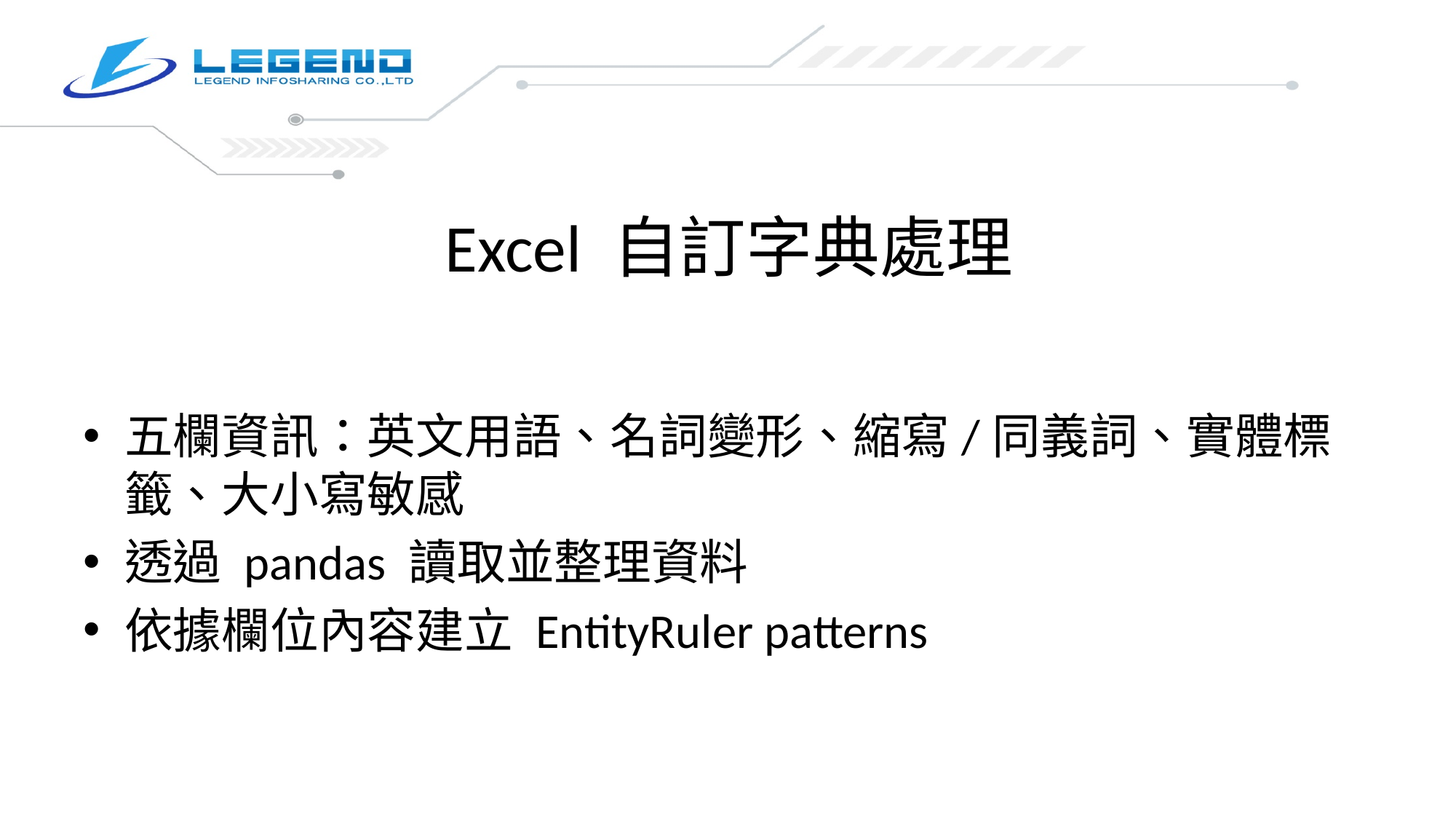

# Excel 自訂字典處理

五欄資訊：英文用語、名詞變形、縮寫/同義詞、實體標籤、大小寫敏感
透過 pandas 讀取並整理資料
依據欄位內容建立 EntityRuler patterns